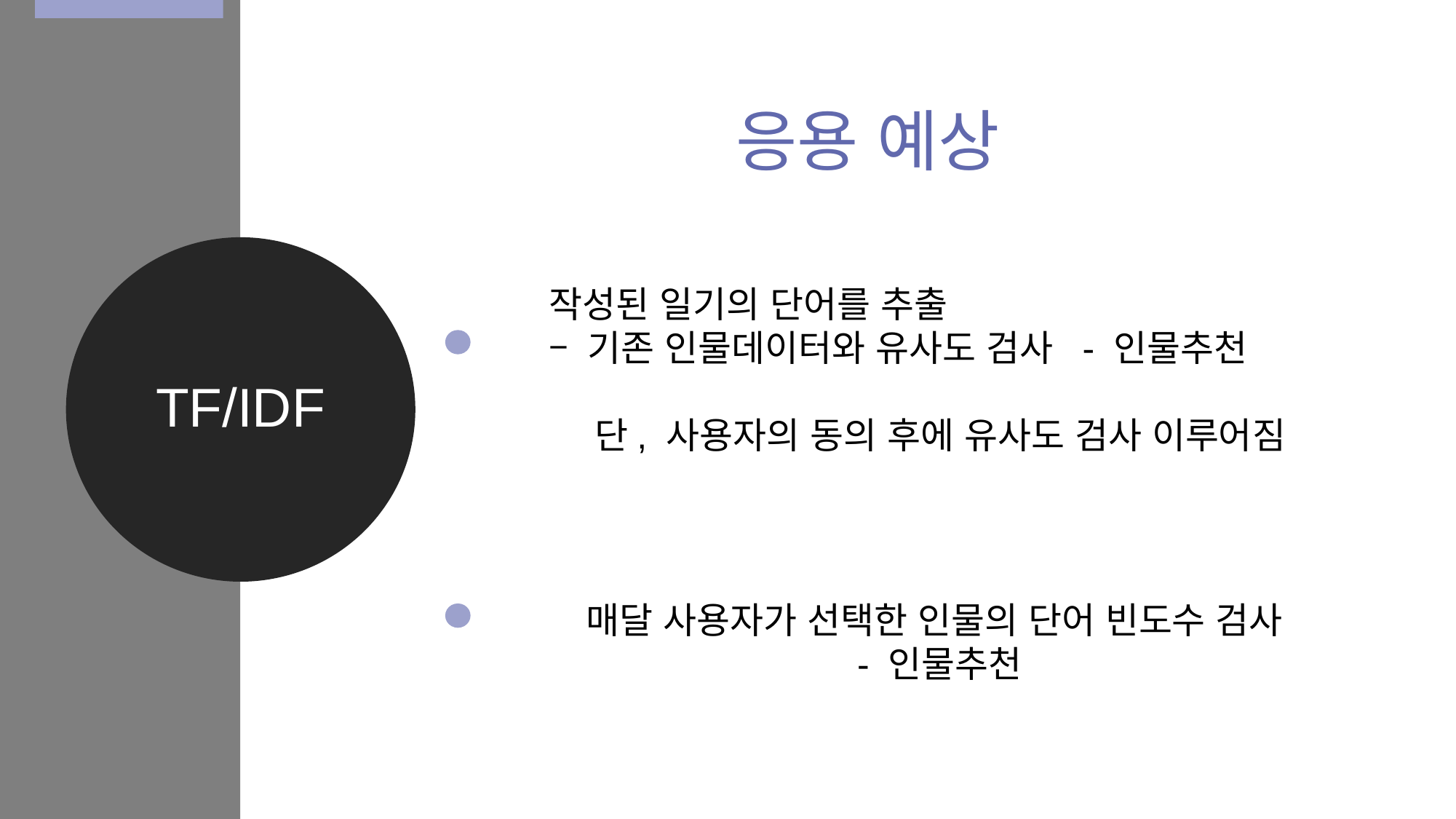

응용 예상
TF/IDF
작성된 일기의 단어를 추출
– 기존 인물데이터와 유사도 검사  - 인물추천

단, 사용자의 동의 후에 유사도 검사 이루어짐

매달 사용자가 선택한 인물의 단어 빈도수 검사
- 인물추천